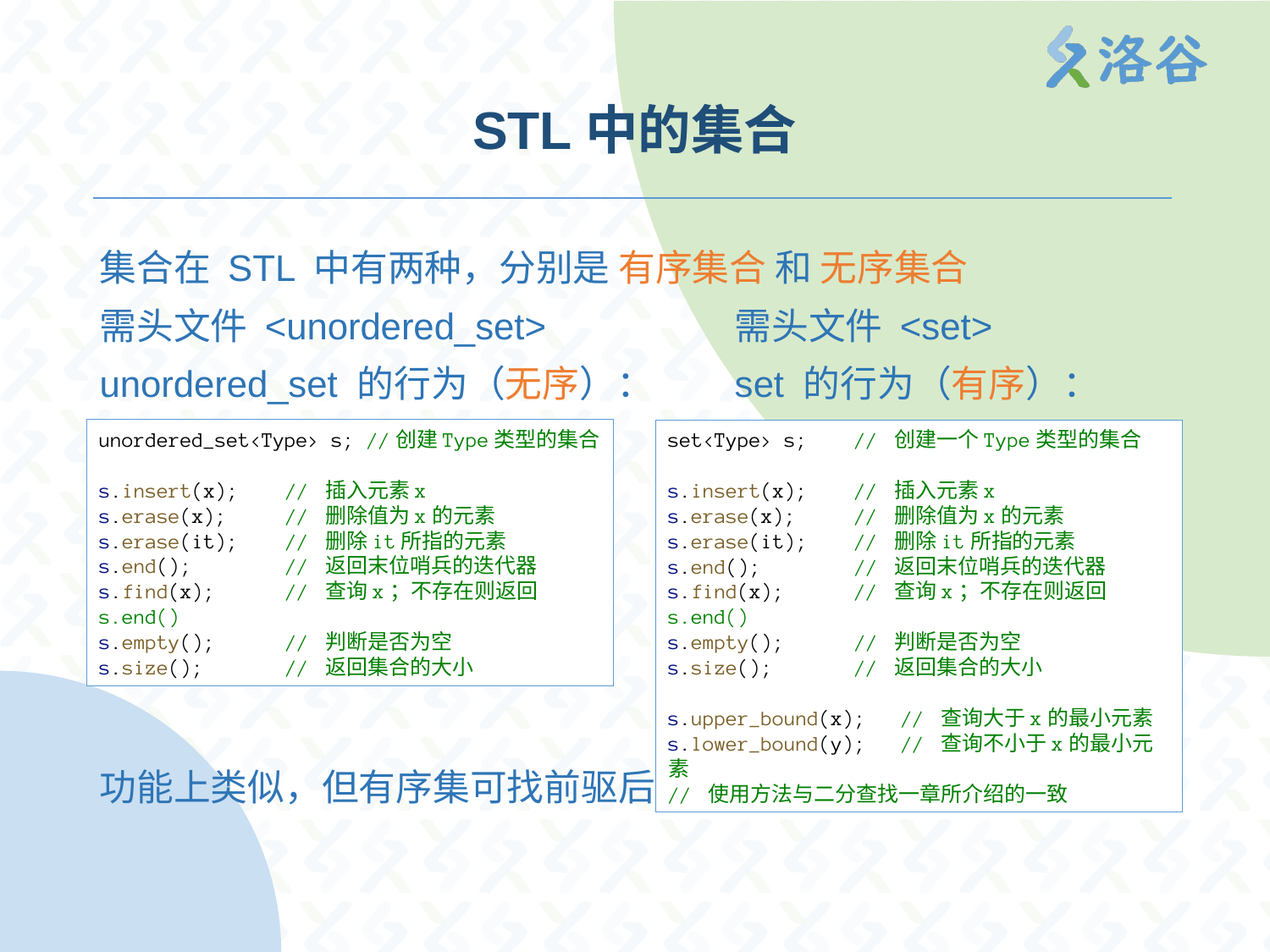

# STL中的集合
集合在 STL 中有两种，分别是 有序集合 和 无序集合
需头文件 <unordered_set>		需头文件 <set>
unordered_set 的行为（无序）：	set 的行为（有序）：

功能上类似，但有序集可找前驱后继
unordered_set<Type> s; //创建Type类型的集合
s.insert(x);    // 插入元素x
s.erase(x);     // 删除值为x的元素
s.erase(it);    // 删除it所指的元素
s.end();        // 返回末位哨兵的迭代器
s.find(x);      // 查询x；不存在则返回s.end()
s.empty();      // 判断是否为空
s.size();       // 返回集合的大小
set<Type> s;    // 创建一个Type类型的集合
s.insert(x);    // 插入元素x
s.erase(x);     // 删除值为x的元素
s.erase(it);    // 删除it所指的元素
s.end();        // 返回末位哨兵的迭代器
s.find(x);      // 查询x；不存在则返回s.end()
s.empty();      // 判断是否为空
s.size();       // 返回集合的大小

s.upper_bound(x);   // 查询大于x的最小元素
s.lower_bound(y);   // 查询不小于x的最小元素
// 使用方法与二分查找一章所介绍的一致